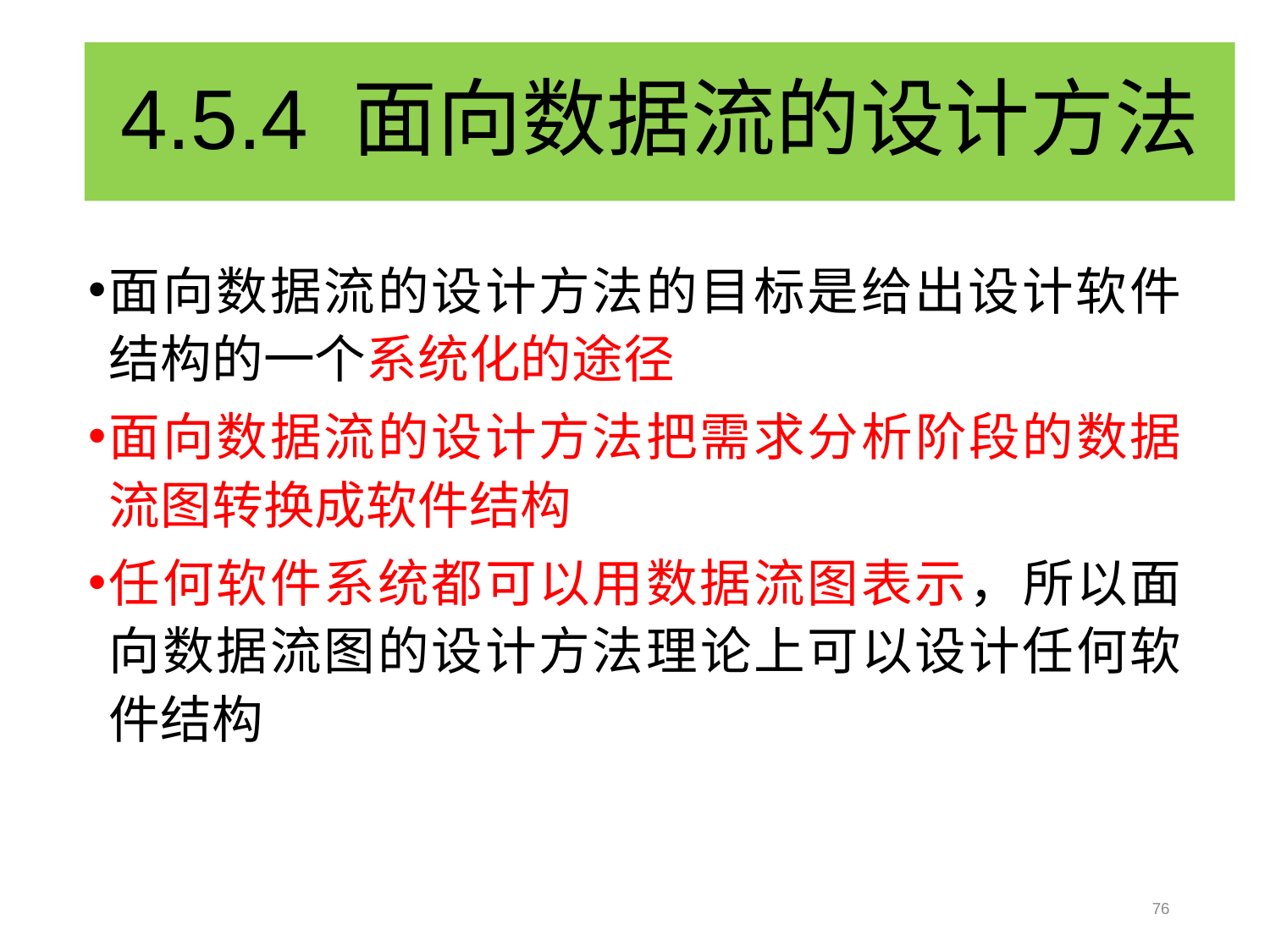

# 4.5.4 面向数据流的设计方法
面向数据流的设计方法的目标是给出设计软件结构的一个系统化的途径
面向数据流的设计方法把需求分析阶段的数据流图转换成软件结构
任何软件系统都可以用数据流图表示，所以面向数据流图的设计方法理论上可以设计任何软件结构
76